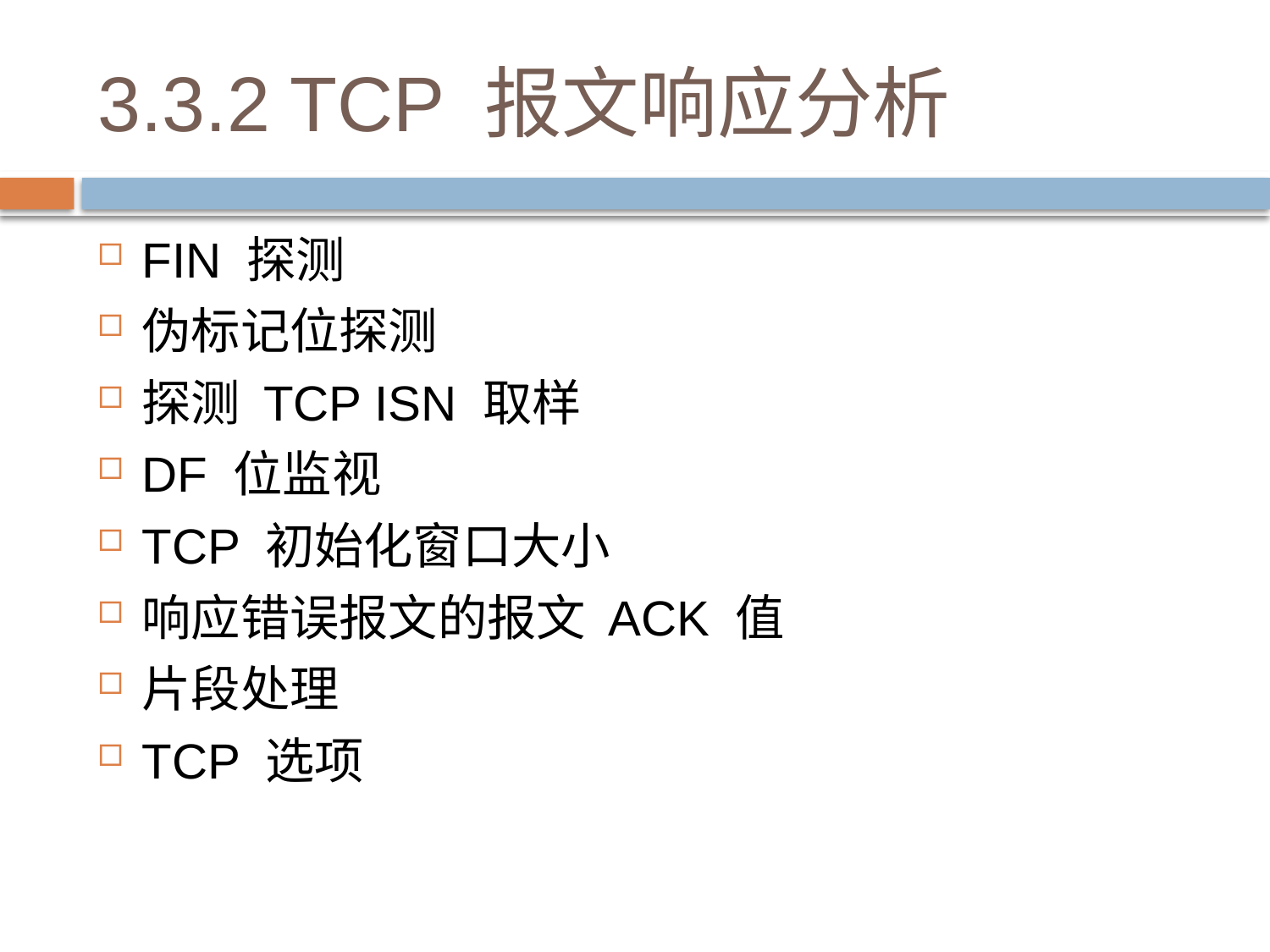

# 3.3.2 TCP 报文响应分析
FIN 探测
伪标记位探测
探测 TCP ISN 取样
DF 位监视
TCP 初始化窗口大小
响应错误报文的报文 ACK 值
片段处理
TCP 选项